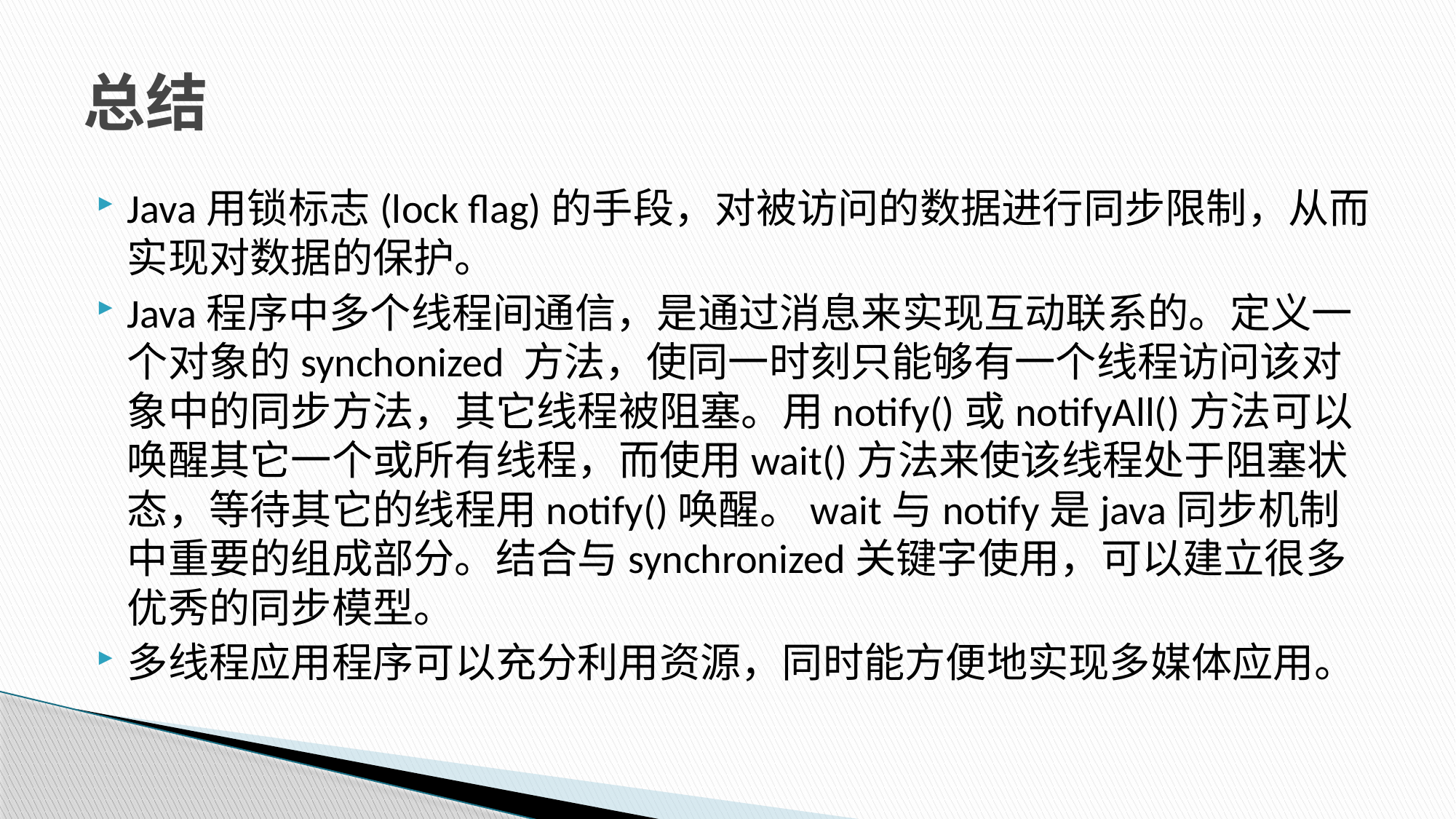

# 总结
Java用锁标志(lock flag)的手段，对被访问的数据进行同步限制，从而实现对数据的保护。
Java程序中多个线程间通信，是通过消息来实现互动联系的。定义一个对象的synchonized 方法，使同一时刻只能够有一个线程访问该对象中的同步方法，其它线程被阻塞。用notify()或notifyAll()方法可以唤醒其它一个或所有线程，而使用wait()方法来使该线程处于阻塞状态，等待其它的线程用notify()唤醒。wait与notify是java同步机制中重要的组成部分。结合与synchronized关键字使用，可以建立很多优秀的同步模型。
多线程应用程序可以充分利用资源，同时能方便地实现多媒体应用。